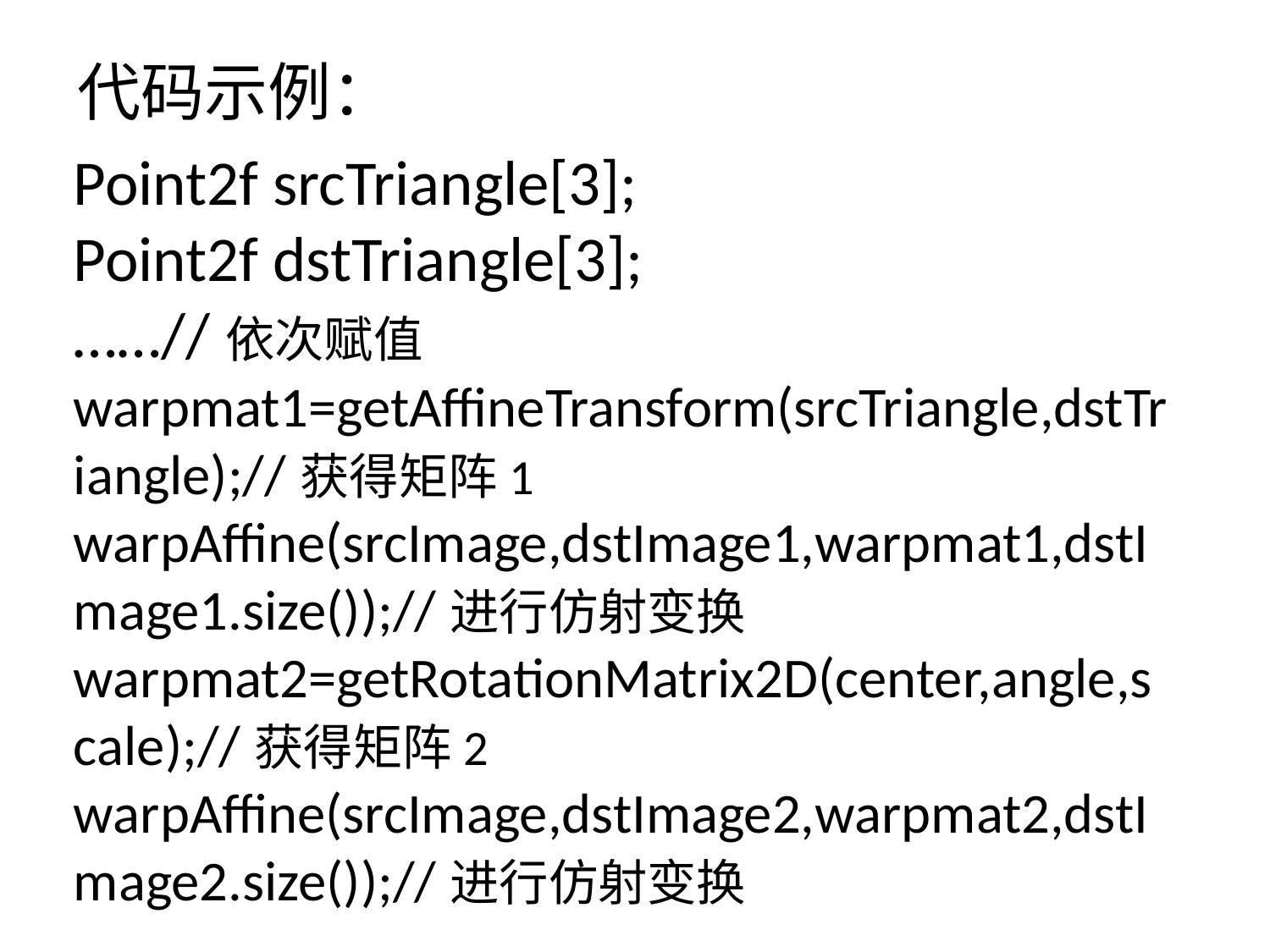

代码示例：
Point2f srcTriangle[3];
Point2f dstTriangle[3];
……//依次赋值
warpmat1=getAffineTransform(srcTriangle,dstTriangle);//获得矩阵1
warpAffine(srcImage,dstImage1,warpmat1,dstImage1.size());//进行仿射变换
warpmat2=getRotationMatrix2D(center,angle,scale);//获得矩阵2
warpAffine(srcImage,dstImage2,warpmat2,dstImage2.size());//进行仿射变换